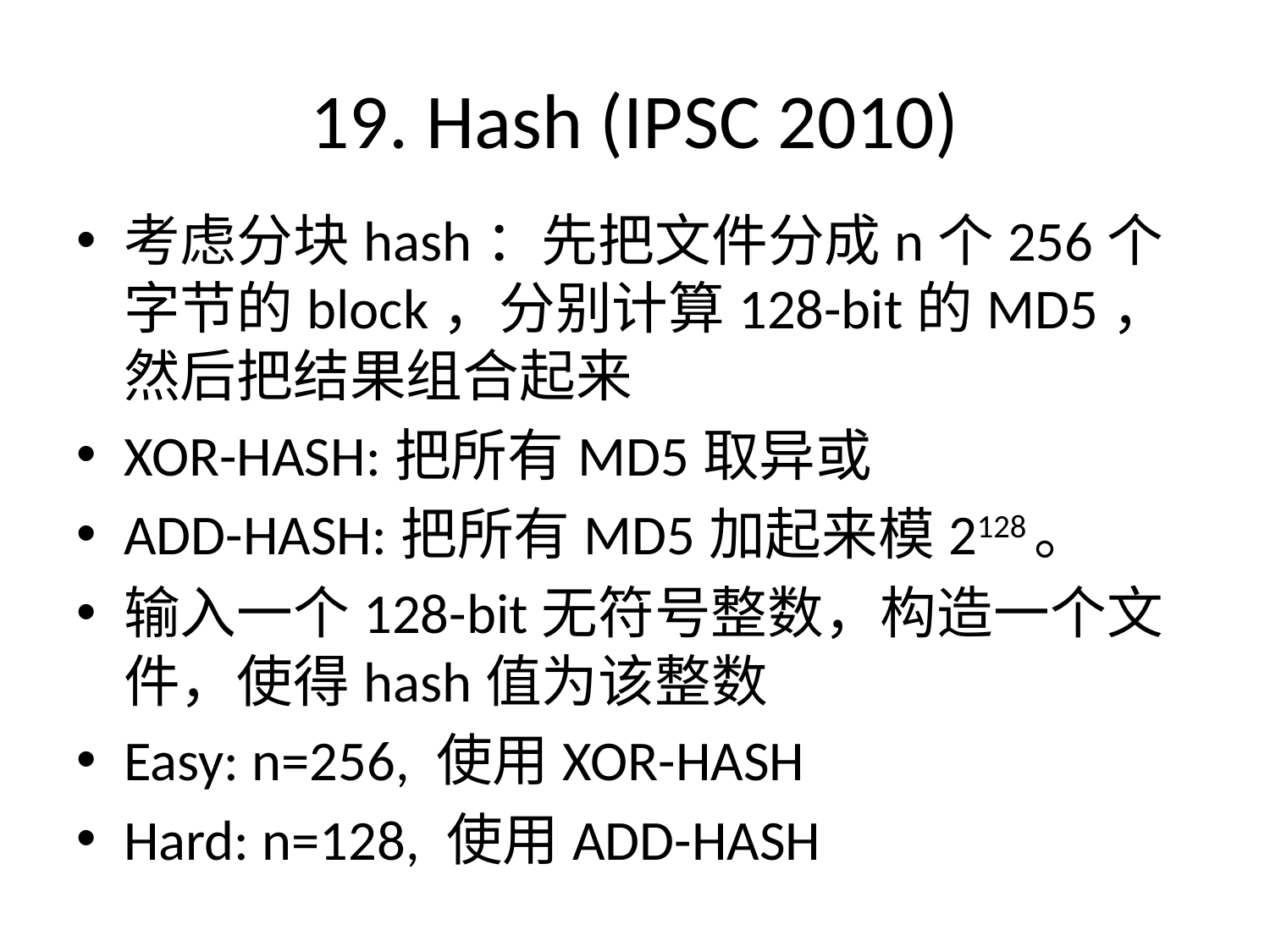

# 19. Hash (IPSC 2010)
考虑分块hash：先把文件分成n个256个字节的block，分别计算128-bit的MD5，然后把结果组合起来
XOR-HASH:把所有MD5取异或
ADD-HASH:把所有MD5加起来模2128。
输入一个128-bit无符号整数，构造一个文件，使得hash值为该整数
Easy: n=256, 使用XOR-HASH
Hard: n=128, 使用ADD-HASH